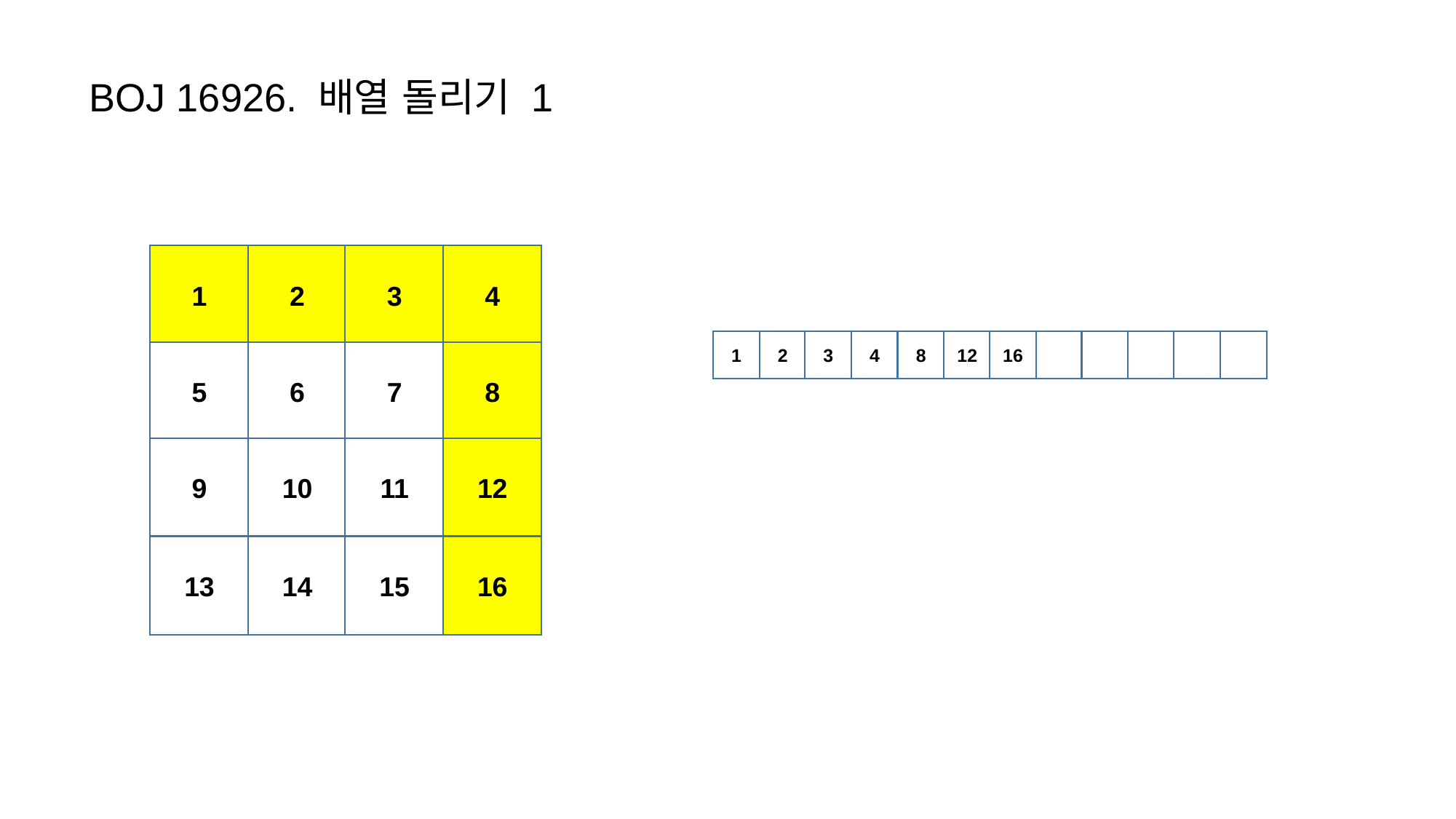

BOJ 16926. 배열 돌리기 1
1
2
3
4
1
2
3
4
8
12
16

5
6
7
8
9
10
11
12
13
14
15
16